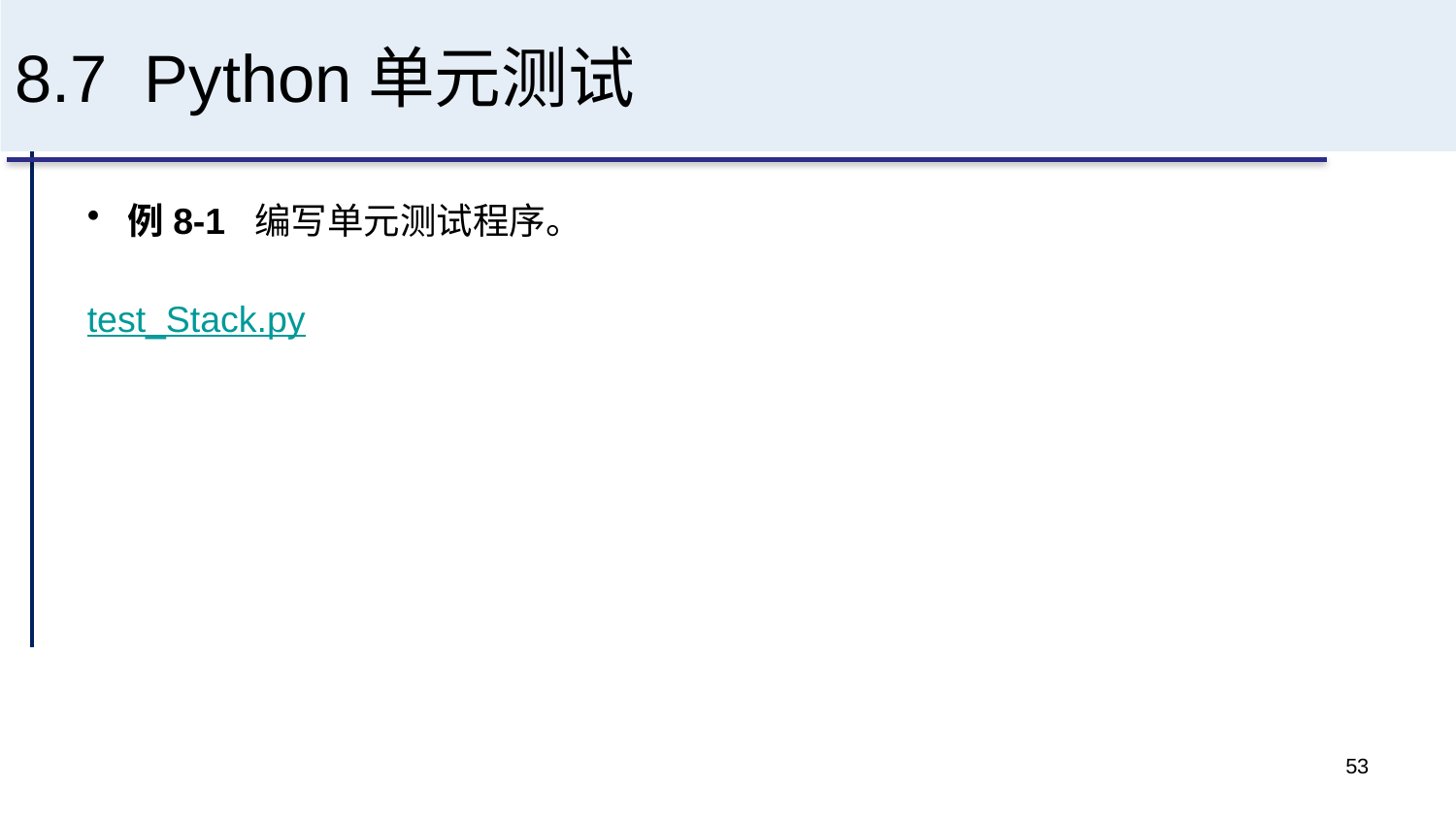

# 8.7  Python单元测试
例8-1  编写单元测试程序。

test_Stack.py
53